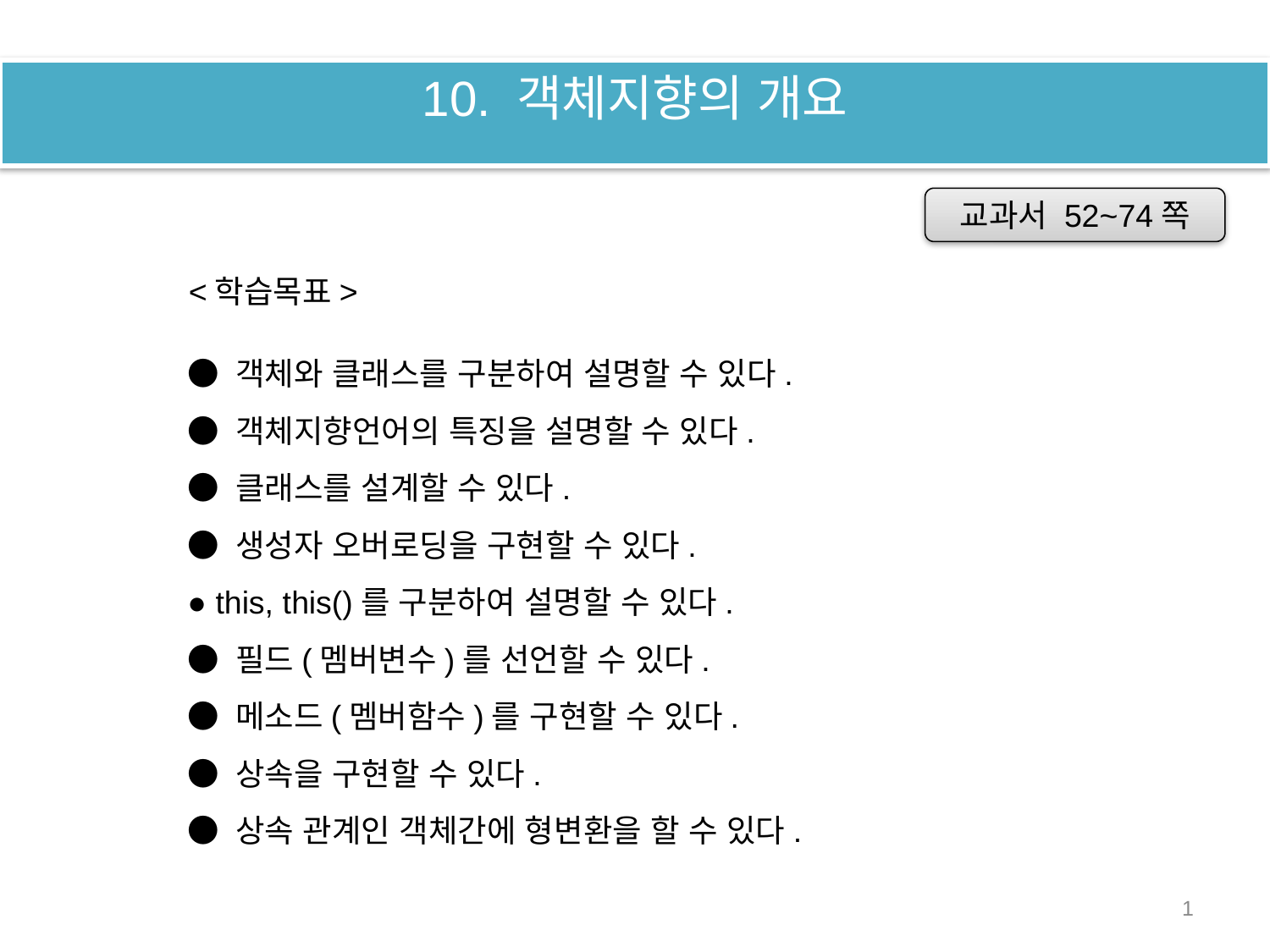

10. 객체지향의 개요
교과서 52~74쪽
<학습목표>
● 객체와 클래스를 구분하여 설명할 수 있다.
● 객체지향언어의 특징을 설명할 수 있다.
● 클래스를 설계할 수 있다.
● 생성자 오버로딩을 구현할 수 있다.
● this, this()를 구분하여 설명할 수 있다.
● 필드(멤버변수)를 선언할 수 있다.
● 메소드(멤버함수)를 구현할 수 있다.
● 상속을 구현할 수 있다.
● 상속 관계인 객체간에 형변환을 할 수 있다.
1